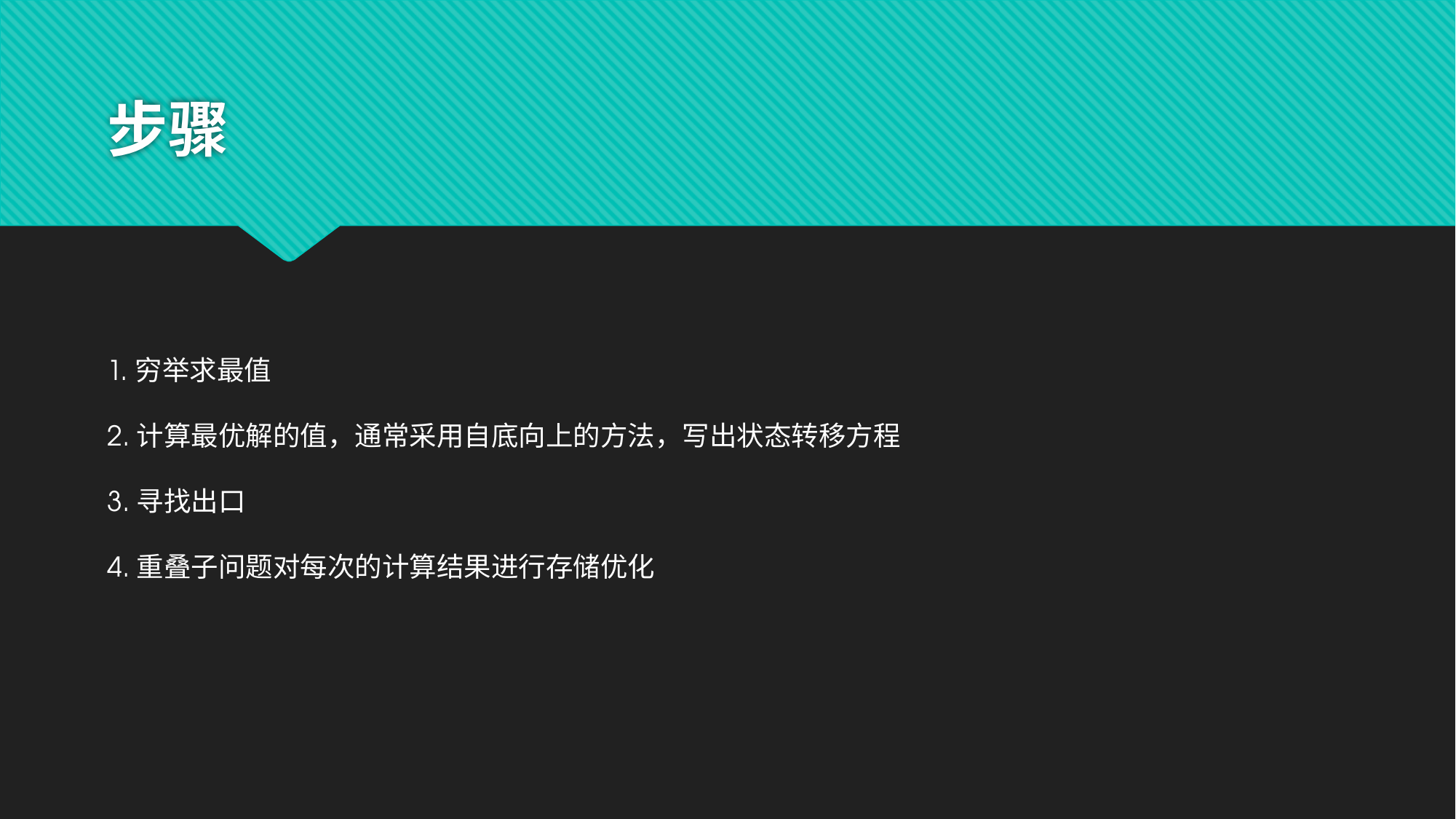

# 步骤
1.穷举求最值

2.计算最优解的值，通常采用自底向上的方法，写出状态转移方程

3.寻找出口

4.重叠子问题对每次的计算结果进行存储优化